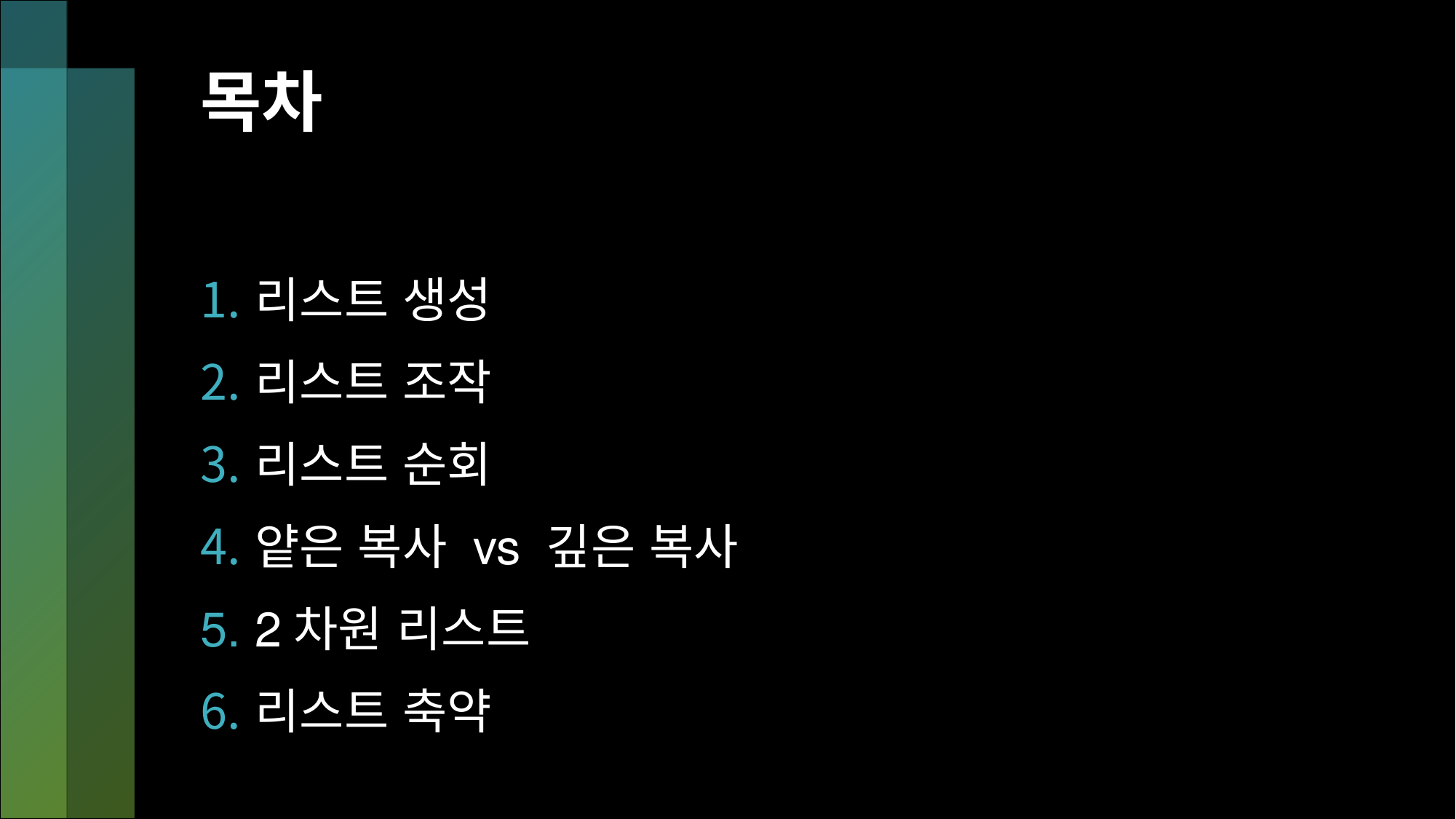

# 목차
리스트 생성
리스트 조작
리스트 순회
얕은 복사 vs 깊은 복사
2차원 리스트
리스트 축약